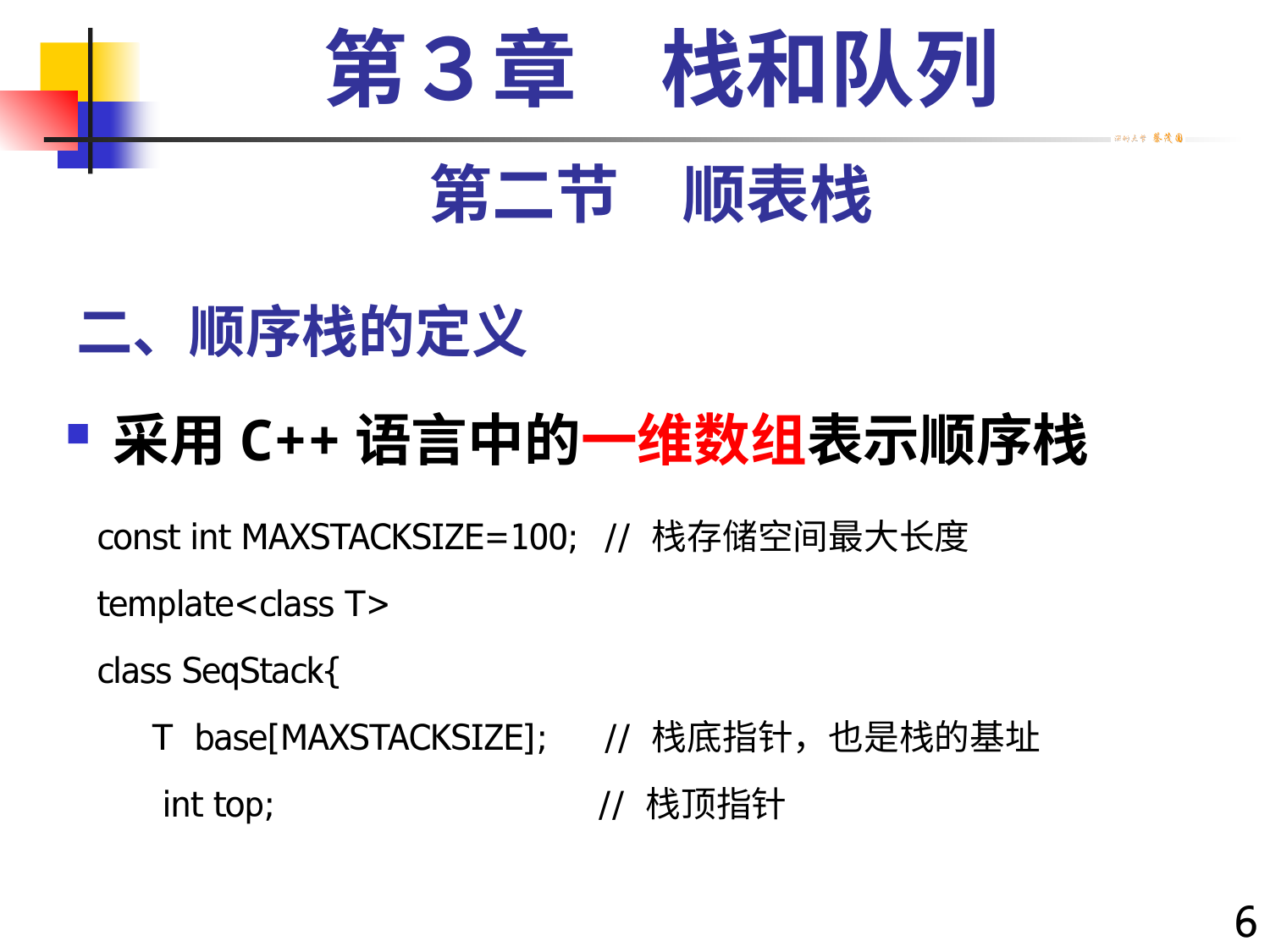

第３章　栈和队列
第二节　顺表栈
# 二、顺序栈的定义
采用C++语言中的一维数组表示顺序栈
const int MAXSTACKSIZE=100;	// 栈存储空间最大长度
template<class T>
class SeqStack{
     T  base[MAXSTACKSIZE];	// 栈底指针，也是栈的基址
      int top;		           // 栈顶指针
6